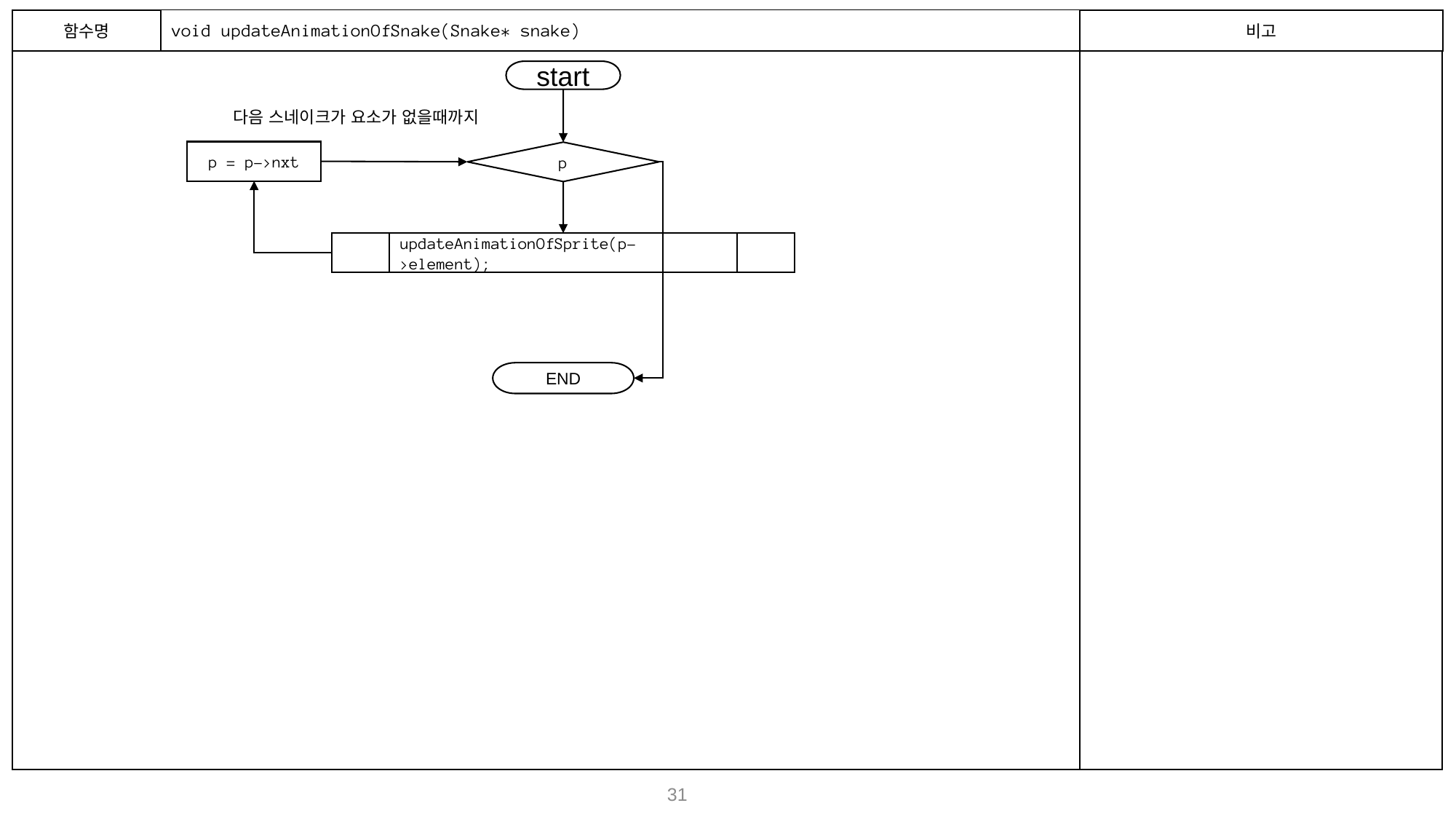

함수명
# void updateAnimationOfSnake(Snake* snake)
비고

start
다음 스네이크가 요소가 없을때까지
p = p->nxt
p
updateAnimationOfSprite(p->element);
END
31